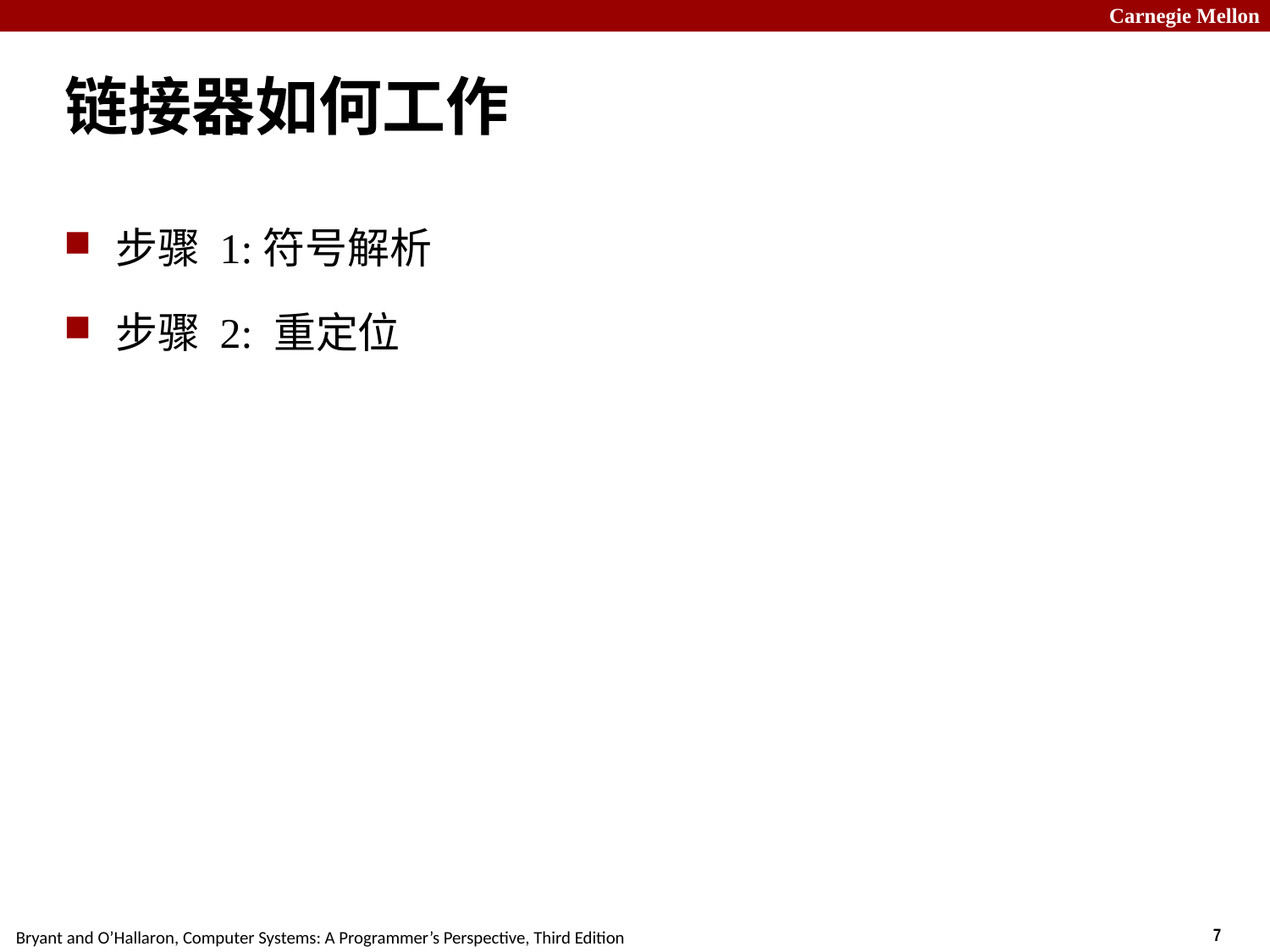

# 链接器如何工作
步骤 1:符号解析
步骤 2: 重定位